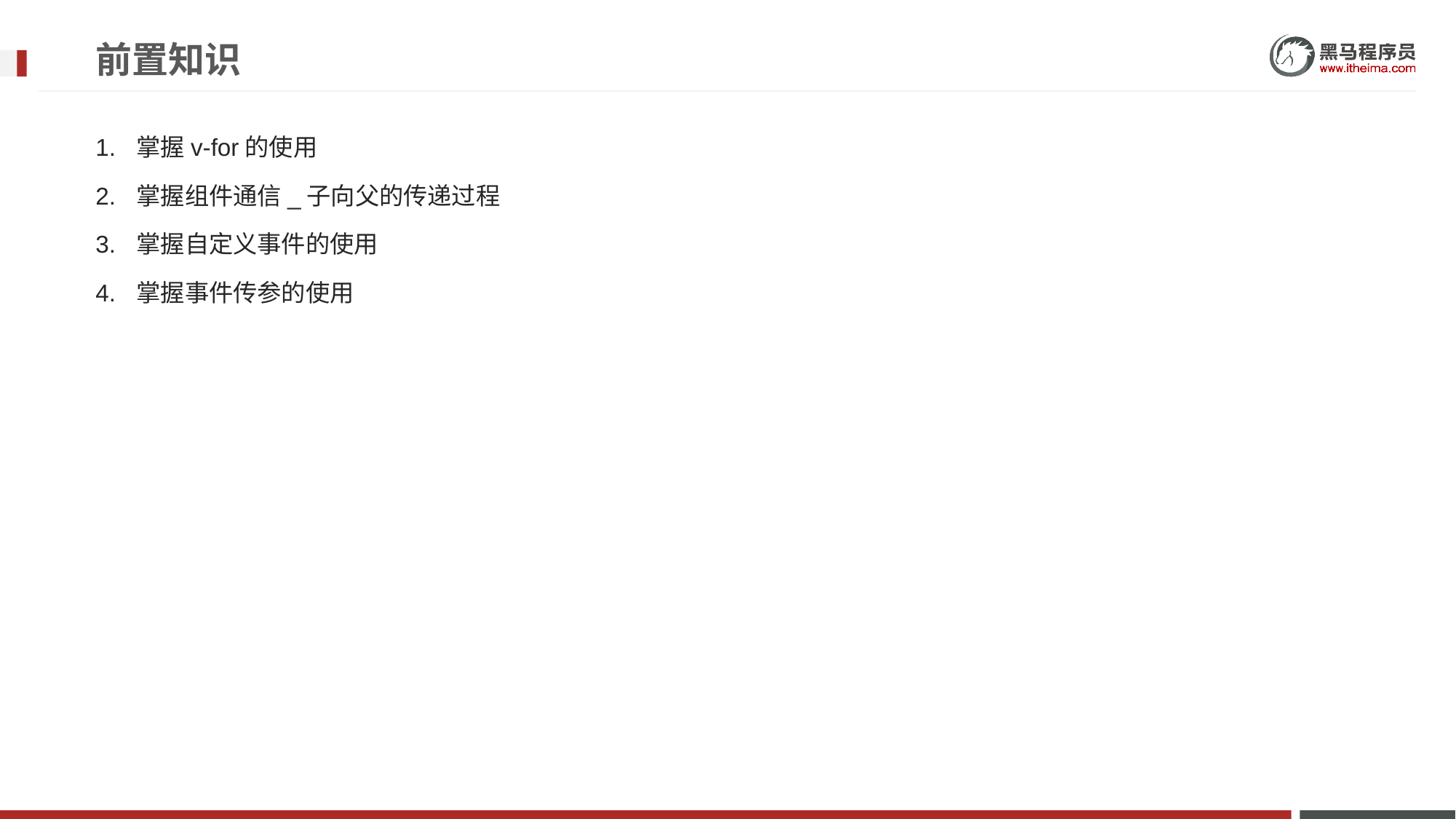

# 前置知识
掌握v-for的使用
掌握组件通信_子向父的传递过程
掌握自定义事件的使用
掌握事件传参的使用